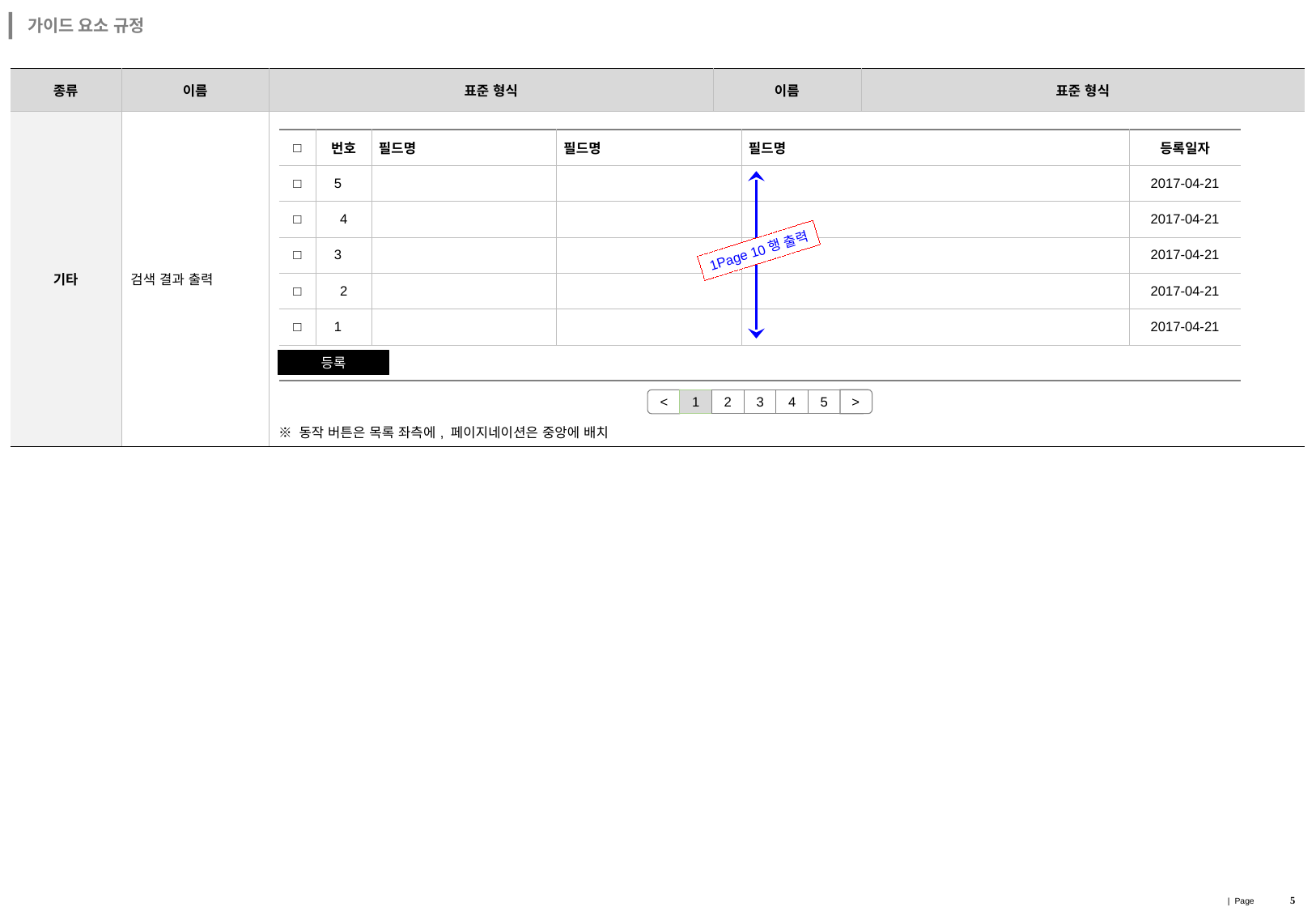

가이드 요소 규정
| 종류 | 이름 | 표준 형식 | 이름 | 표준 형식 |
| --- | --- | --- | --- | --- |
| 기타 | 검색 결과 출력 | ※ 동작 버튼은 목록 좌측에, 페이지네이션은 중앙에 배치 |  |  |
| □ | 번호 | 필드명 | 필드명 | 필드명 | 등록일자 |
| --- | --- | --- | --- | --- | --- |
| □ | 5 |  |  |  | 2017-04-21 |
| □ | 4 |  |  |  | 2017-04-21 |
| □ | 3 |  |  |  | 2017-04-21 |
| □ | 2 |  |  |  | 2017-04-21 |
| □ | 1 |  |  |  | 2017-04-21 |
|  |  |  |  |  |  |
1Page 10행 출력
등록
1
2
3
4
5
<
>
5